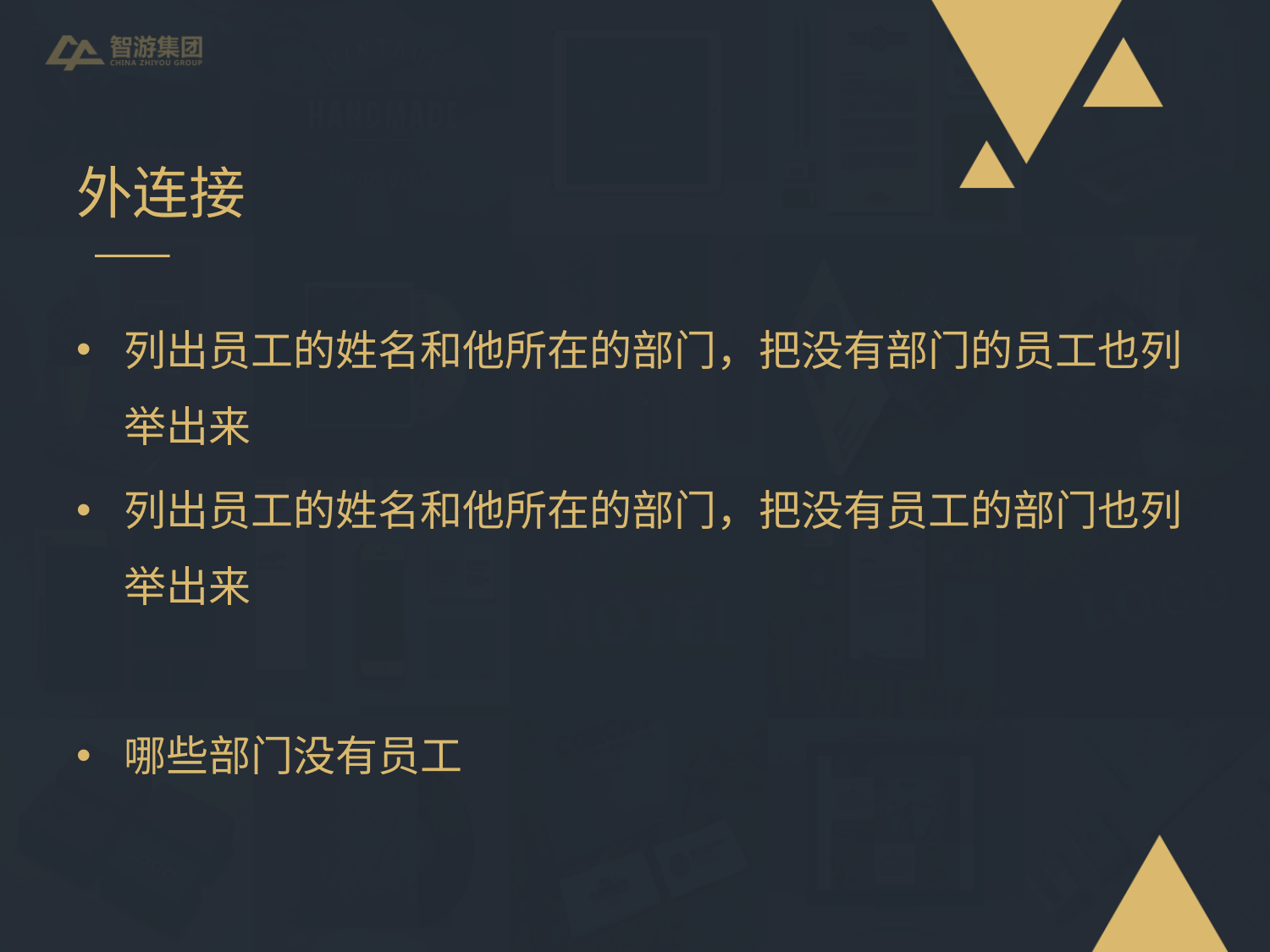

# 外连接
列出员工的姓名和他所在的部门，把没有部门的员工也列举出来
列出员工的姓名和他所在的部门，把没有员工的部门也列举出来

哪些部门没有员工